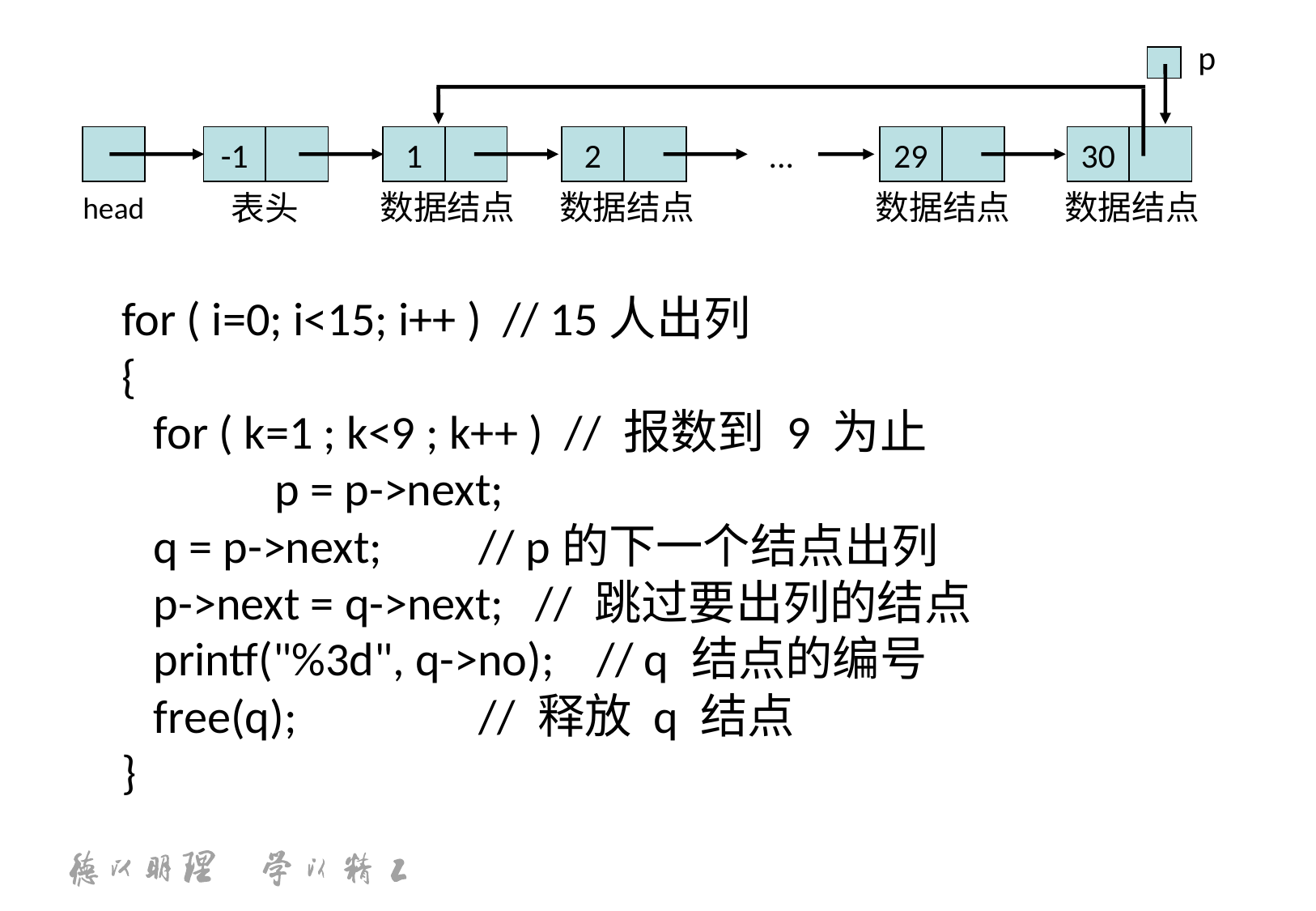

p

-1

1

2

...
29

30

head
数据结点
数据结点
数据结点
数据结点
表头
	for ( i=0; i<15; i++ )  // 15人出列
	{
	   for ( k=1 ; k<9 ; k++ )  // 报数到 9 为止
		   p = p->next;
	   q = p->next;         // p的下一个结点出列
	   p->next = q->next;   // 跳过要出列的结点
	   printf("%3d", q->no);    // q 结点的编号
	   free(q);                 // 释放 q 结点
	}